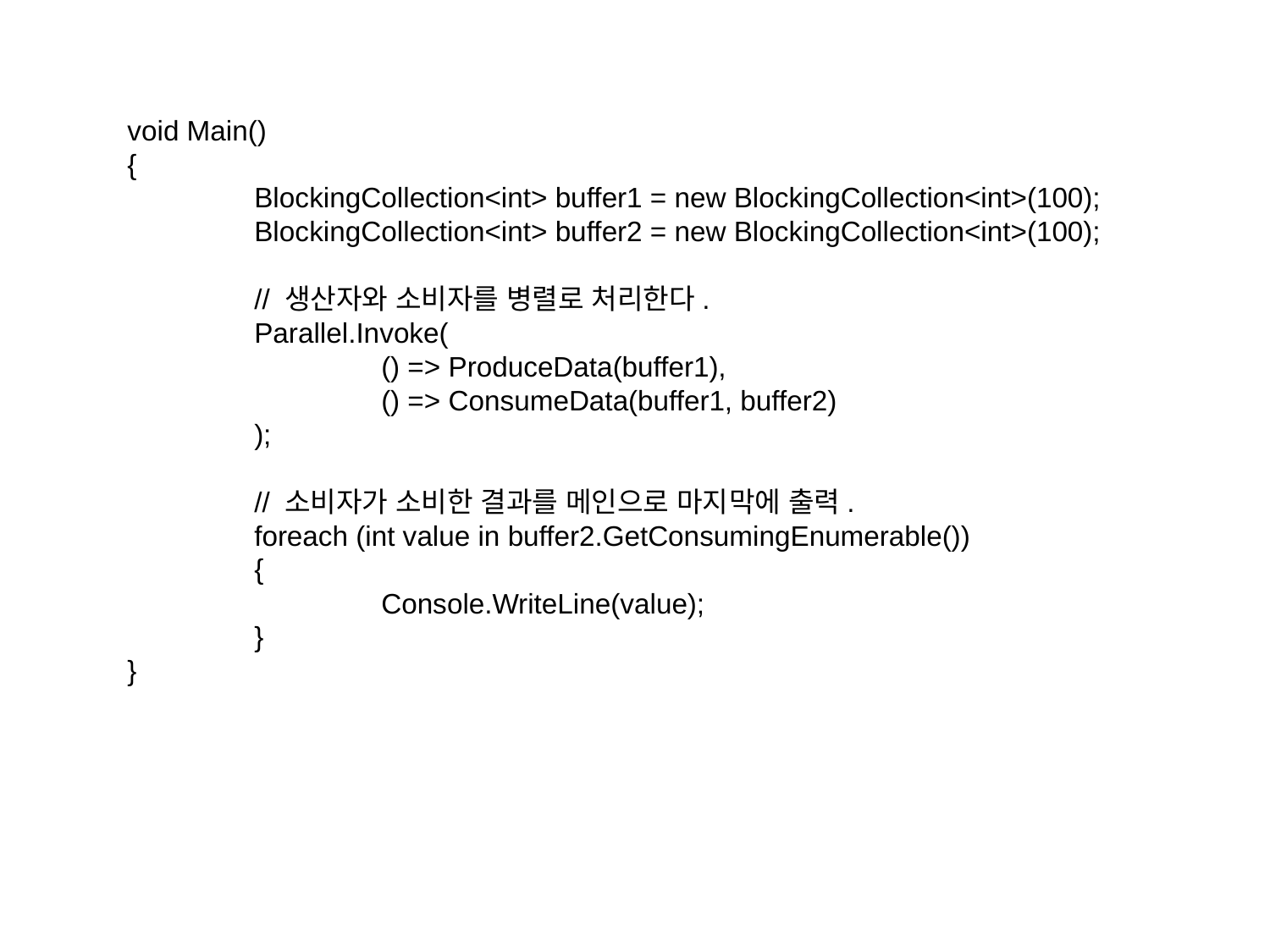

void Main()
{
	BlockingCollection<int> buffer1 = new BlockingCollection<int>(100);
	BlockingCollection<int> buffer2 = new BlockingCollection<int>(100);

	// 생산자와 소비자를 병렬로 처리한다.
	Parallel.Invoke(
		() => ProduceData(buffer1),
		() => ConsumeData(buffer1, buffer2)
	);

	// 소비자가 소비한 결과를 메인으로 마지막에 출력.
	foreach (int value in buffer2.GetConsumingEnumerable())
	{
		Console.WriteLine(value);
	}
}